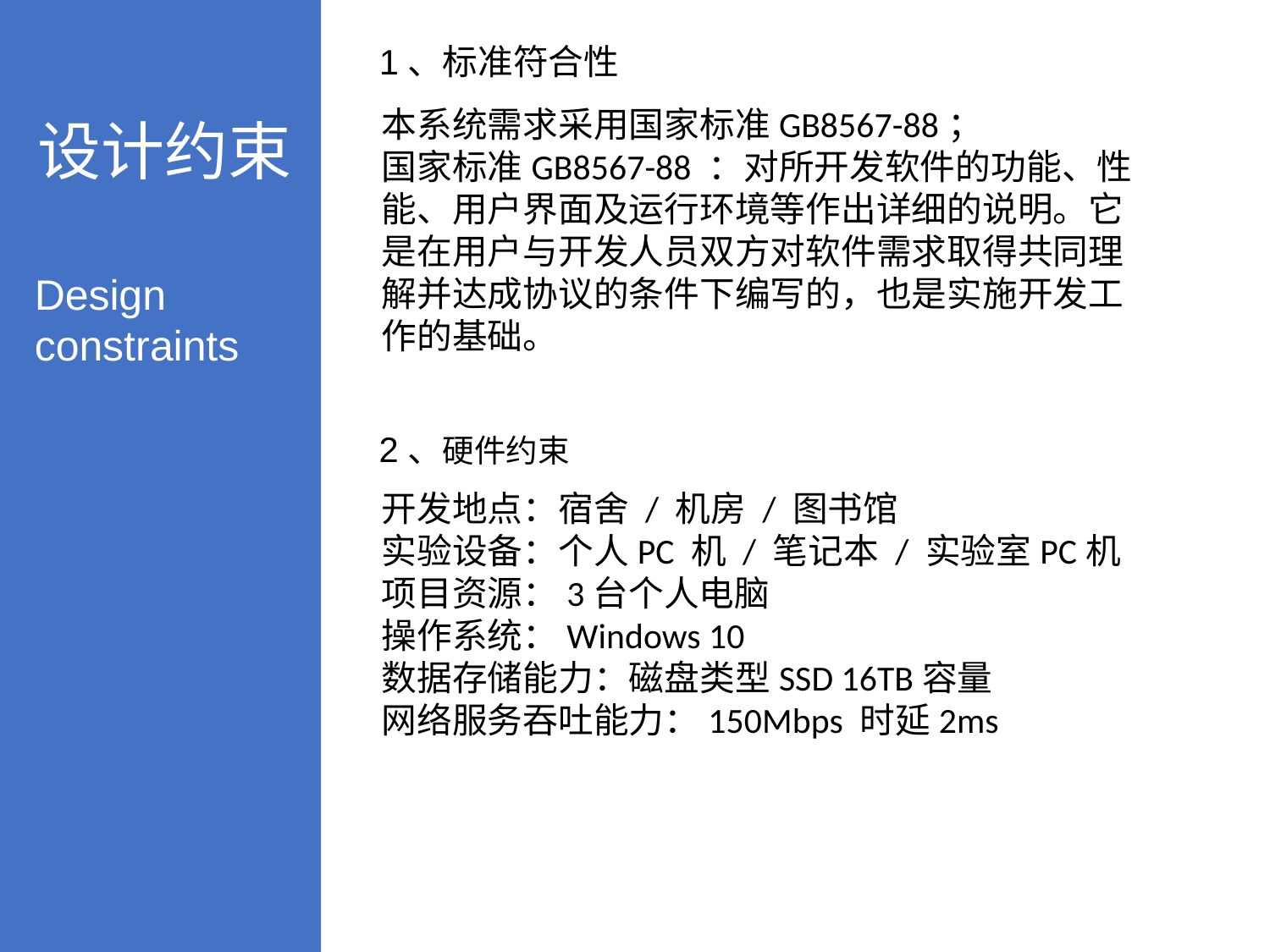

设计约束
Design constraints
1、标准符合性
本系统需求采用国家标准GB8567-88；
国家标准GB8567-88 ：对所开发软件的功能、性能、用户界面及运行环境等作出详细的说明。它是在用户与开发人员双方对软件需求取得共同理解并达成协议的条件下编写的，也是实施开发工作的基础。
2、硬件约束
开发地点：宿舍 / 机房 / 图书馆
实验设备：个人PC 机 / 笔记本 / 实验室PC机
项目资源：3台个人电脑
操作系统：Windows 10
数据存储能力：磁盘类型SSD 16TB容量
网络服务吞吐能力：150Mbps 时延2ms